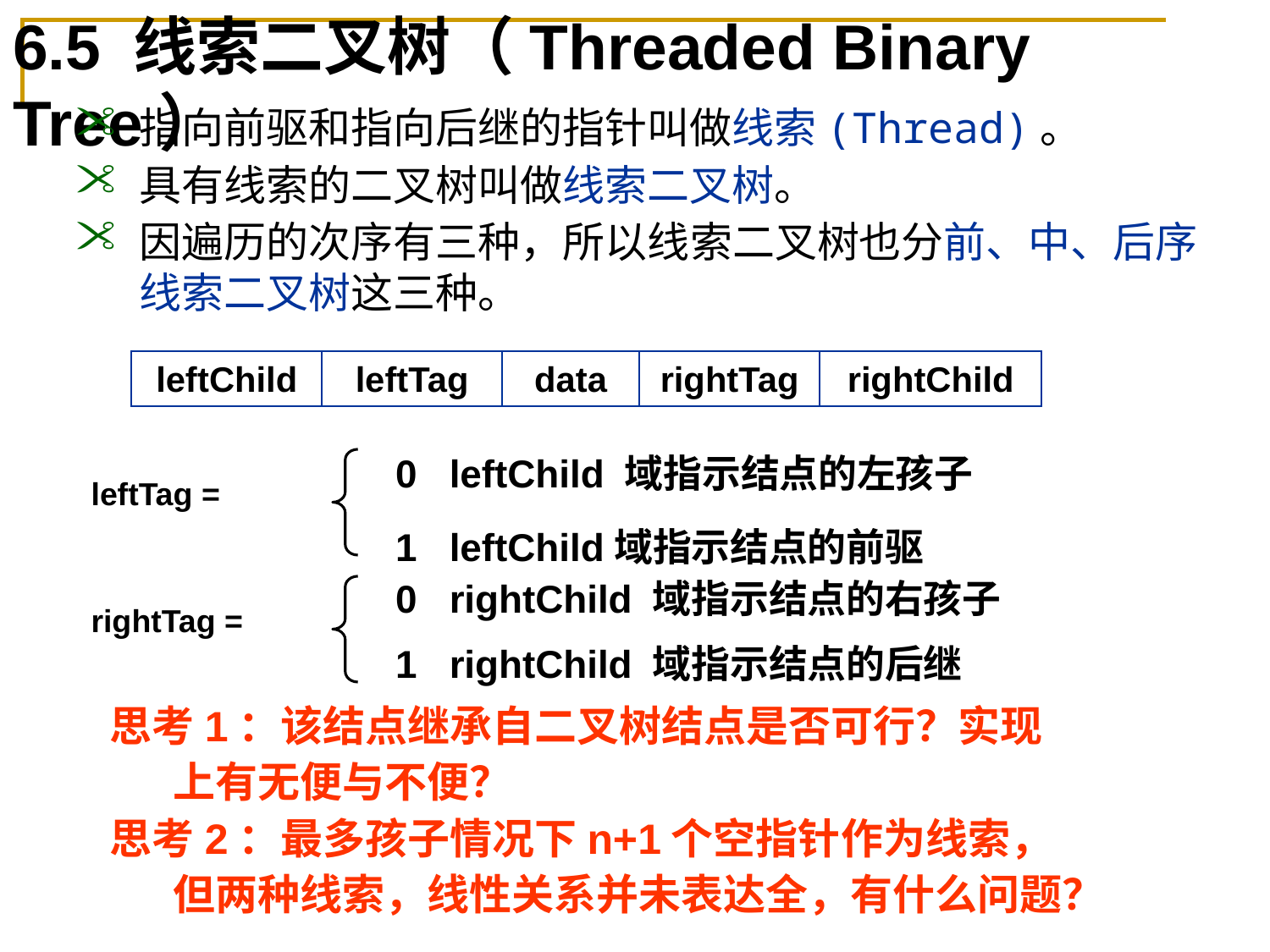

# 6.5 线索二叉树（Threaded Binary Tree）
指向前驱和指向后继的指针叫做线索(Thread)。
具有线索的二叉树叫做线索二叉树。
因遍历的次序有三种，所以线索二叉树也分前、中、后序线索二叉树这三种。
leftChild
leftTag
data
rightTag
rightChild
0   leftChild 域指示结点的左孩子
1   leftChild域指示结点的前驱

0   rightChild 域指示结点的右孩子
1   rightChild 域指示结点的后继

leftTag =
rightTag =
思考1：该结点继承自二叉树结点是否可行？实现上有无便与不便？
思考2：最多孩子情况下n+1个空指针作为线索，但两种线索，线性关系并未表达全，有什么问题？